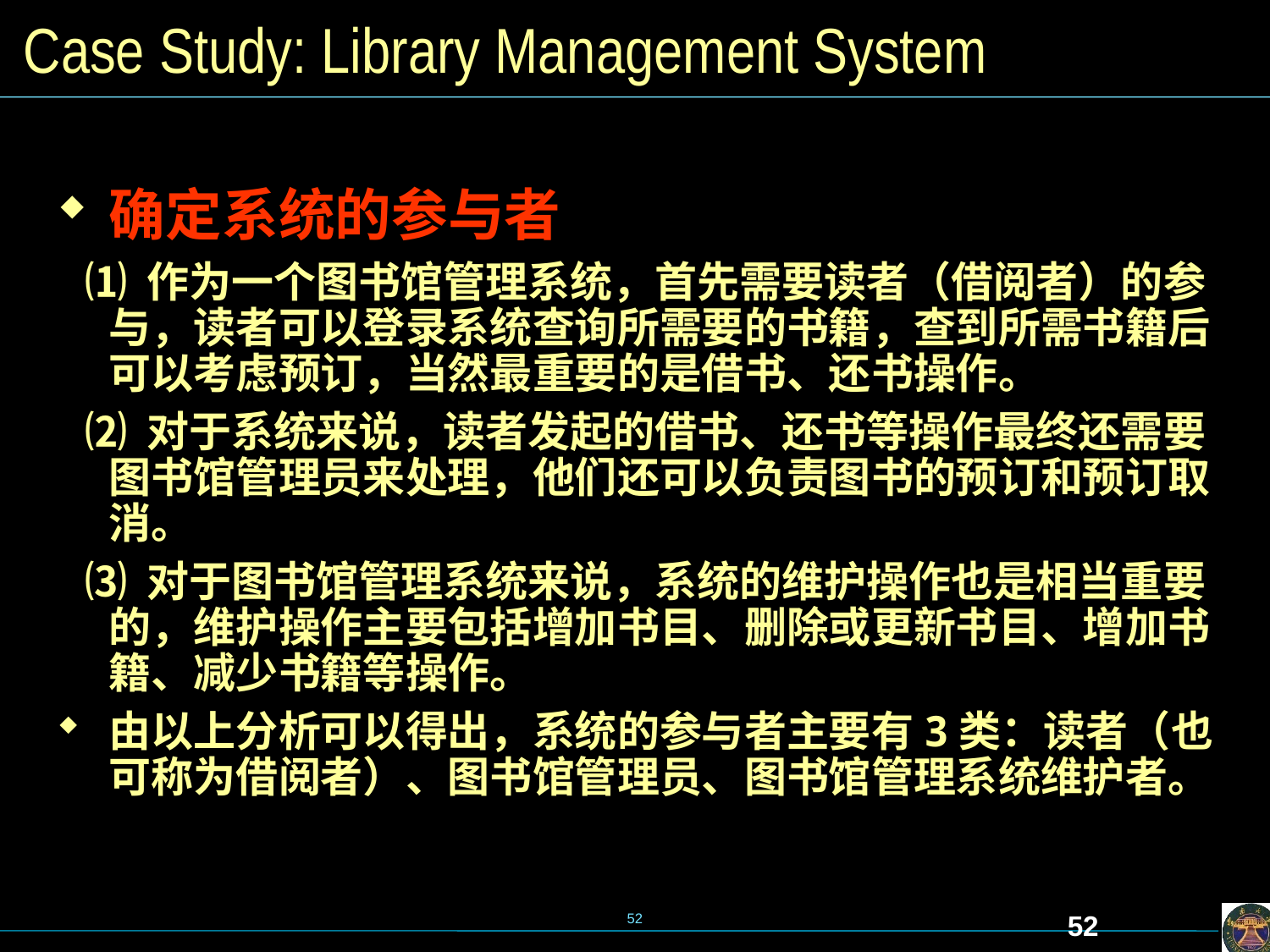

# Case Study: Library Management System
确定系统的参与者
   ⑴ 作为一个图书馆管理系统，首先需要读者（借阅者）的参与，读者可以登录系统查询所需要的书籍，查到所需书籍后可以考虑预订，当然最重要的是借书、还书操作。
   ⑵ 对于系统来说，读者发起的借书、还书等操作最终还需要图书馆管理员来处理，他们还可以负责图书的预订和预订取消。
   ⑶ 对于图书馆管理系统来说，系统的维护操作也是相当重要的，维护操作主要包括增加书目、删除或更新书目、增加书籍、减少书籍等操作。
由以上分析可以得出，系统的参与者主要有3类：读者（也可称为借阅者）、图书馆管理员、图书馆管理系统维护者。
52